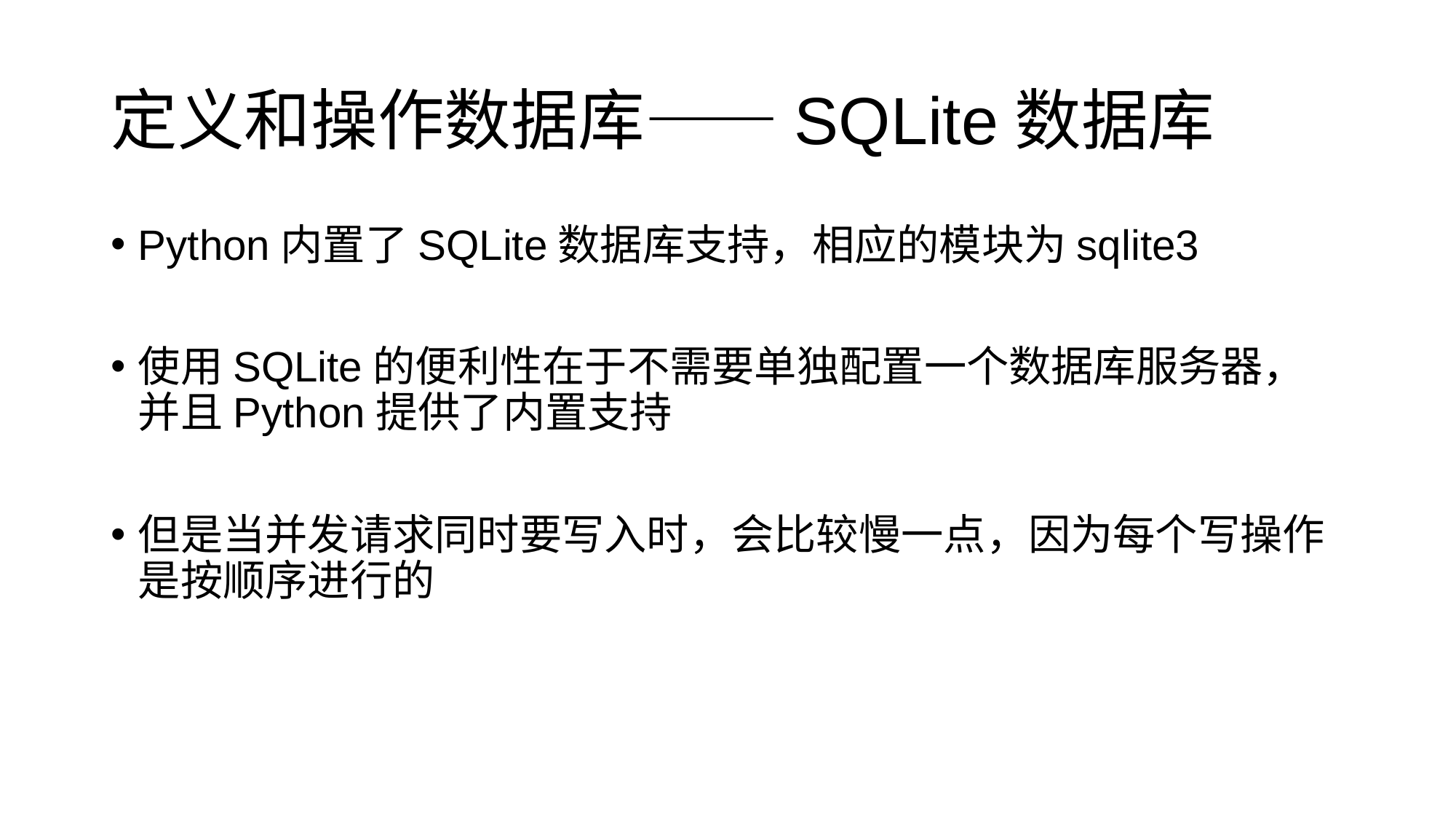

# 定义和操作数据库——SQLite数据库
Python内置了SQLite数据库支持，相应的模块为sqlite3

使用SQLite的便利性在于不需要单独配置一个数据库服务器，并且Python提供了内置支持

但是当并发请求同时要写入时，会比较慢一点，因为每个写操作是按顺序进行的